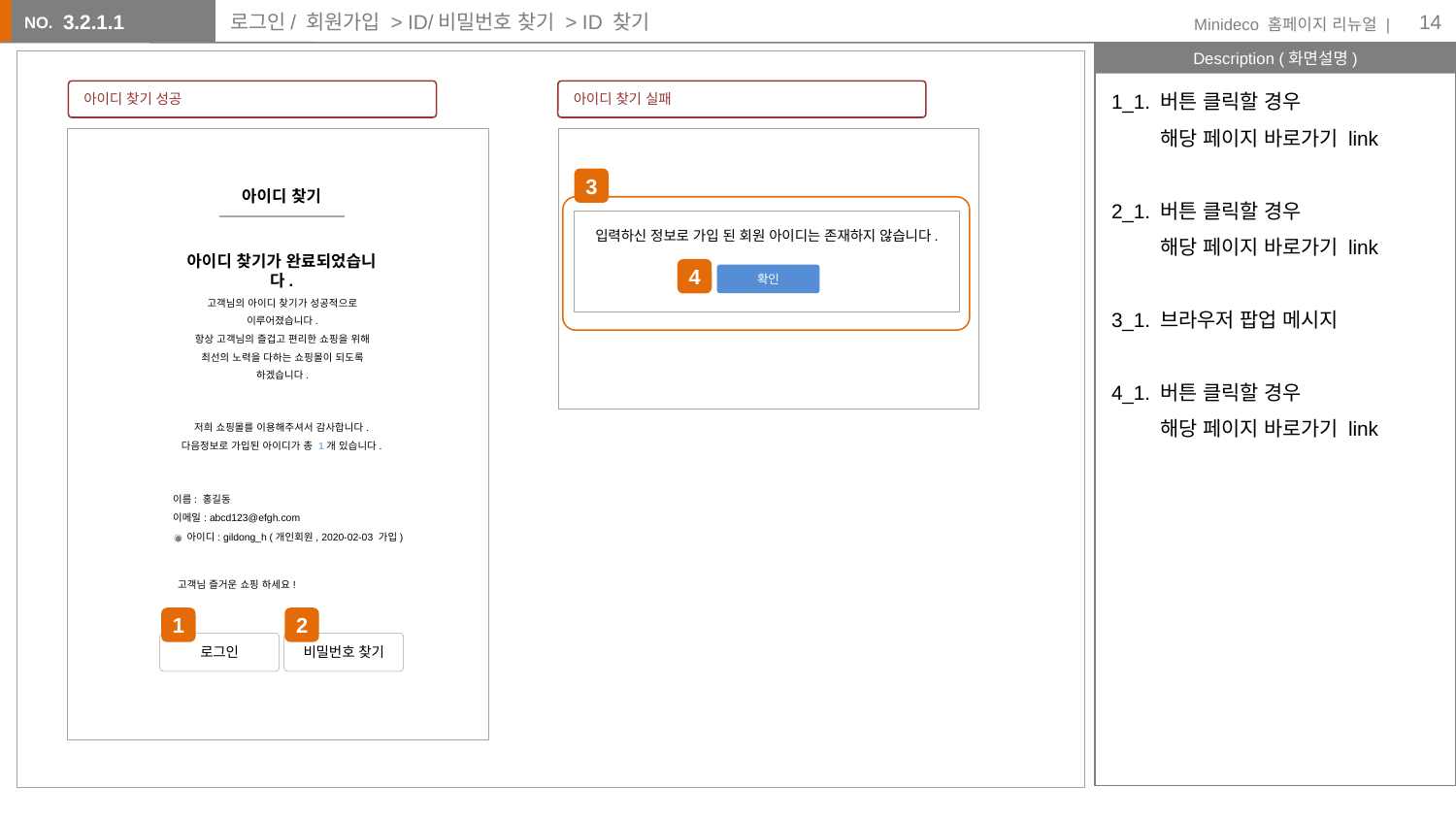

14
# 로그인/ 회원가입 > ID/비밀번호 찾기 > ID 찾기
3.2.1.1

1_1. 버튼 클릭할 경우
        해당 페이지 바로가기 link

2_1. 버튼 클릭할 경우
        해당 페이지 바로가기 link

3_1. 브라우저 팝업 메시지

4_1. 버튼 클릭할 경우
        해당 페이지 바로가기 link
아이디 찾기 성공
아이디 찾기 실패

3
아이디 찾기

입력하신 정보로 가입 된 회원 아이디는 존재하지 않습니다.
아이디 찾기가 완료되었습니다.
4
확인
고객님의 아이디 찾기가 성공적으로 이루어졌습니다.
항상 고객님의 즐겁고 편리한 쇼핑을 위해
최선의 노력을 다하는 쇼핑몰이 되도록 하겠습니다.
저희 쇼핑몰를 이용해주셔서 감사합니다.
다음정보로 가입된 아이디가 총 1개 있습니다.
이름: 홍길동
이메일: abcd123@efgh.com
아이디: gildong_h (개인회원, 2020-02-03 가입)

고객님 즐거운 쇼핑 하세요!
1
2
로그인
비밀번호 찾기